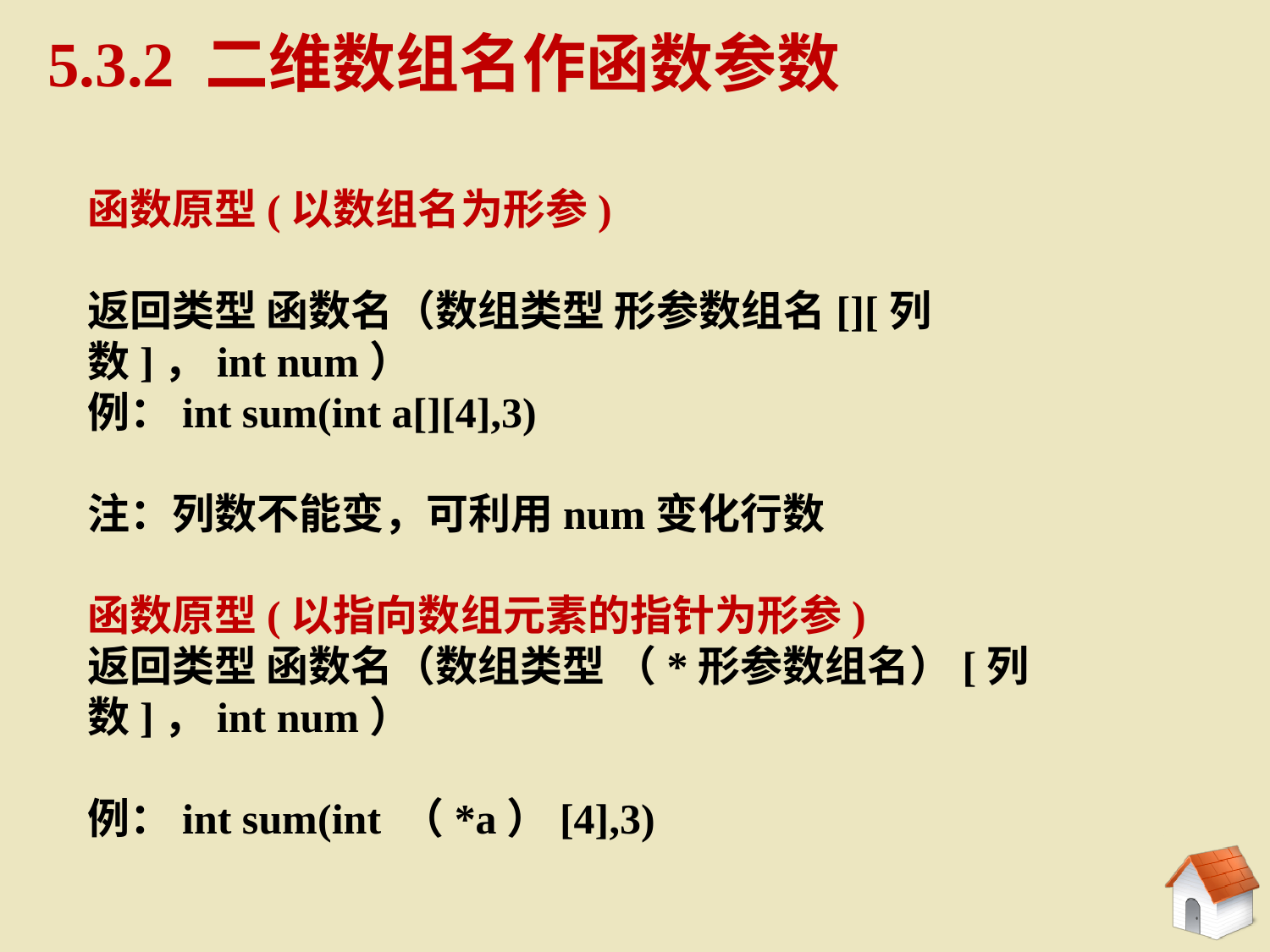

5.3.2 二维数组名作函数参数
函数原型(以数组名为形参)

返回类型 函数名（数组类型 形参数组名[][列数]，int num）
例：int sum(int a[][4],3)

注：列数不能变，可利用num变化行数

函数原型(以指向数组元素的指针为形参)
返回类型 函数名（数组类型 （*形参数组名）[列数]，int num）

例：int sum(int （*a）[4],3)